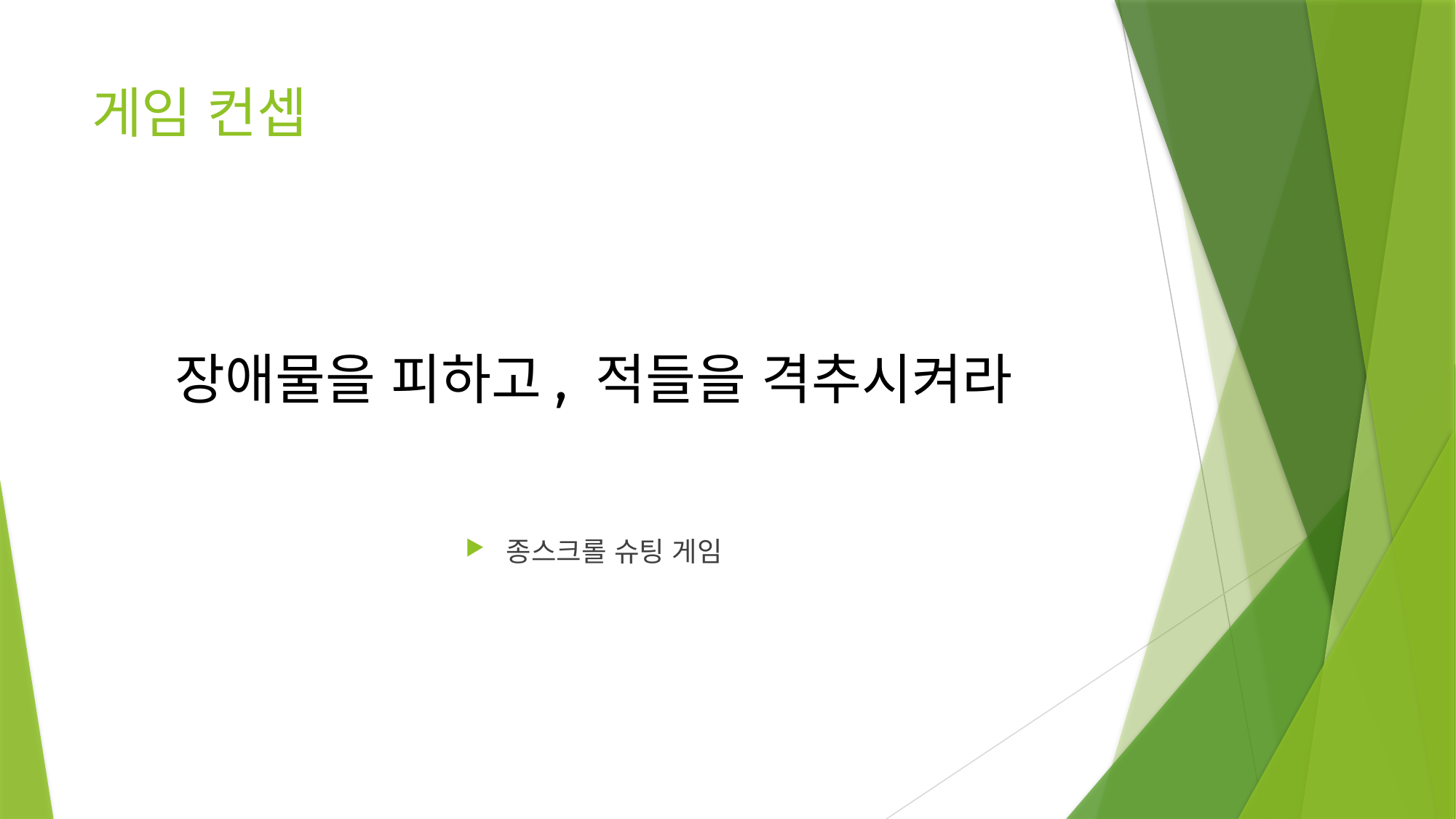

# 게임 컨셉
장애물을 피하고, 적들을 격추시켜라

종스크롤 슈팅 게임